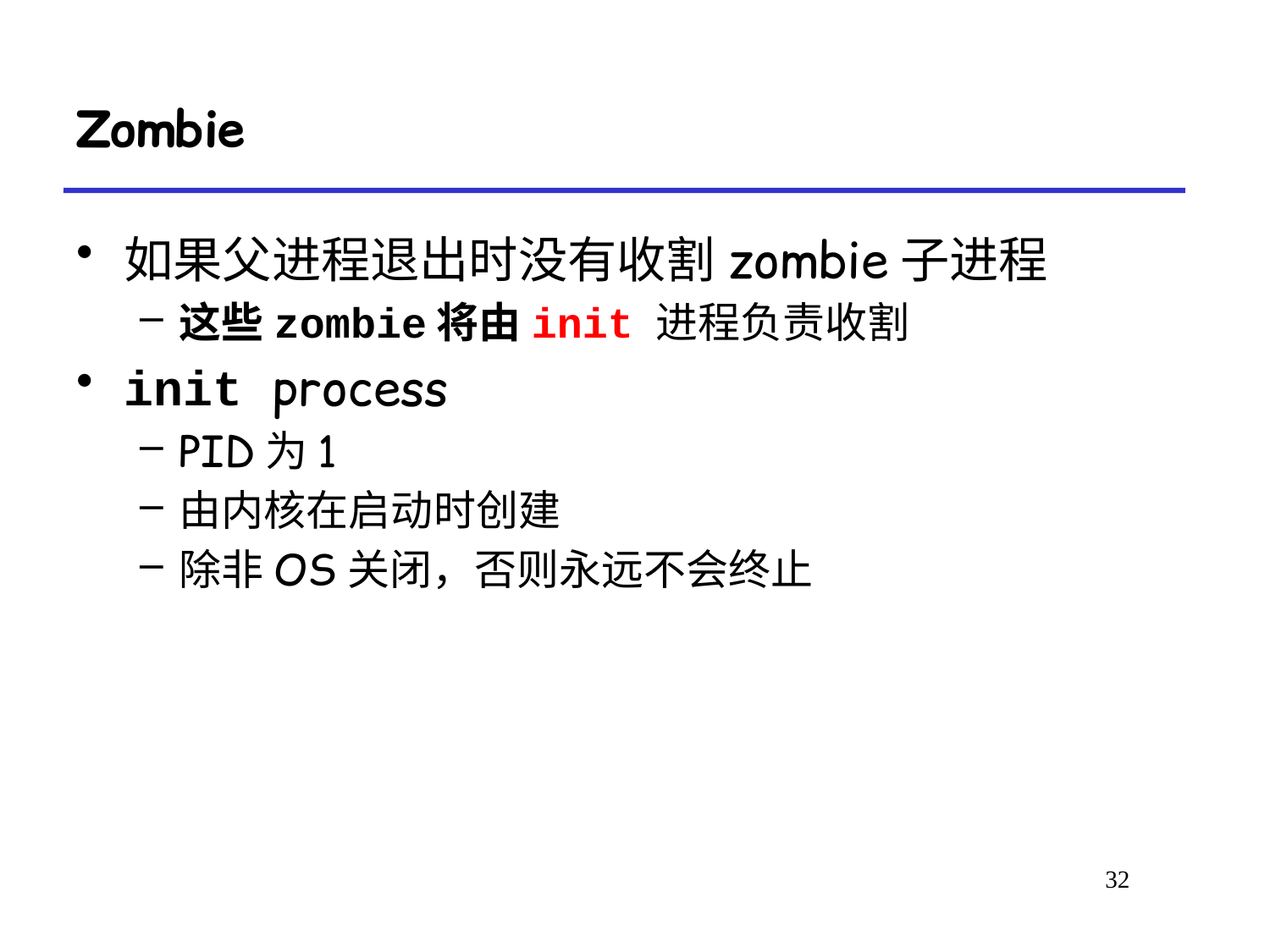

Zombie
如果父进程退出时没有收割zombie子进程
这些zombie将由init 进程负责收割
init process
PID为1
由内核在启动时创建
除非OS关闭，否则永远不会终止
# 32